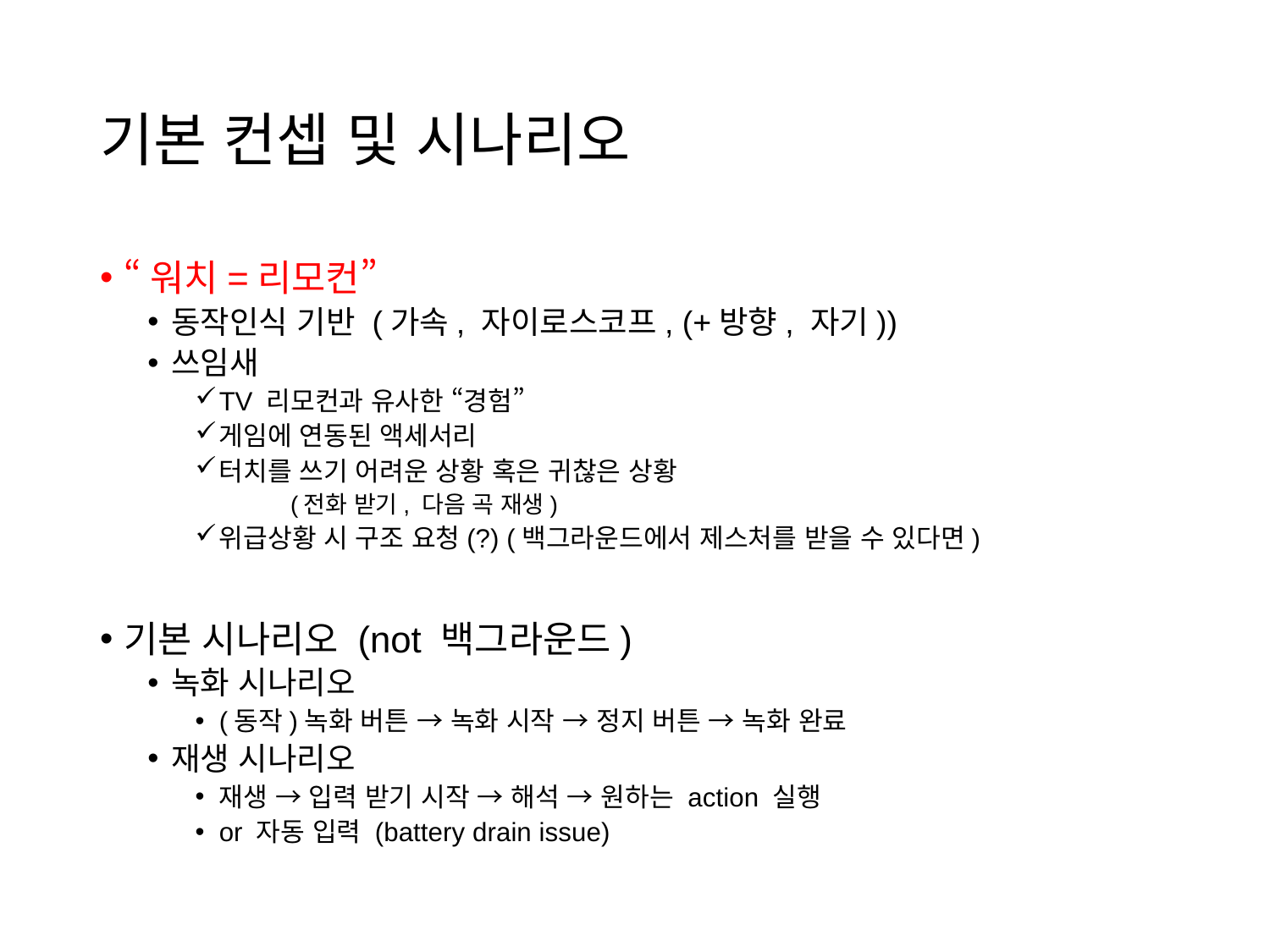

# 기본 컨셉 및 시나리오
“워치=리모컨”
동작인식 기반 (가속, 자이로스코프, (+방향, 자기))
쓰임새
TV 리모컨과 유사한 “경험”
게임에 연동된 액세서리
터치를 쓰기 어려운 상황 혹은 귀찮은 상황
(전화 받기, 다음 곡 재생)
위급상황 시 구조 요청(?) (백그라운드에서 제스처를 받을 수 있다면)

기본 시나리오 (not 백그라운드)
녹화 시나리오
(동작)녹화 버튼 → 녹화 시작 → 정지 버튼 → 녹화 완료
재생 시나리오
재생 → 입력 받기 시작 → 해석 → 원하는 action 실행
or 자동 입력 (battery drain issue)